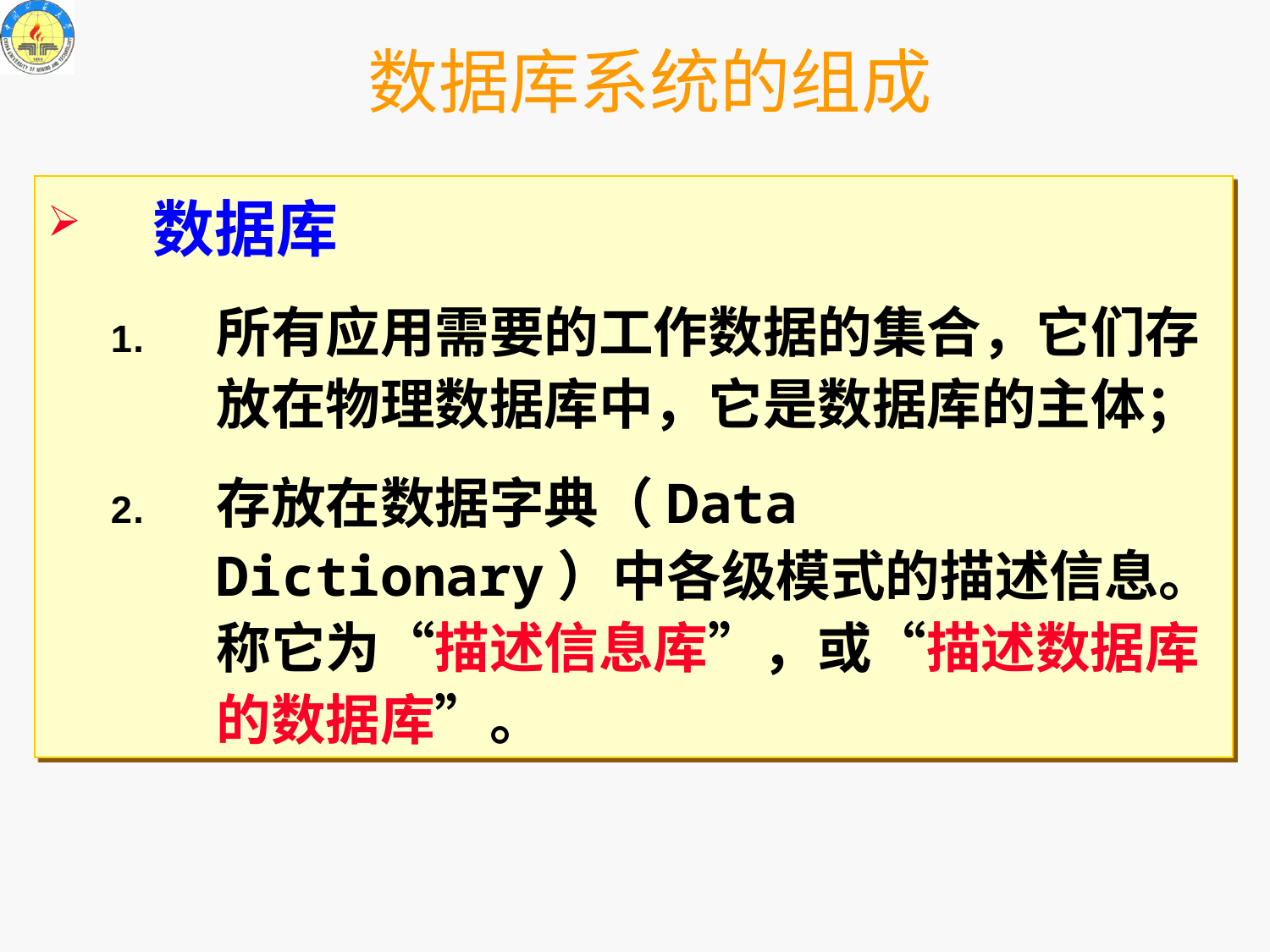

# 数据库系统的组成
数据库
所有应用需要的工作数据的集合，它们存放在物理数据库中，它是数据库的主体；
存放在数据字典（Data Dictionary）中各级模式的描述信息。称它为“描述信息库”，或“描述数据库的数据库”。